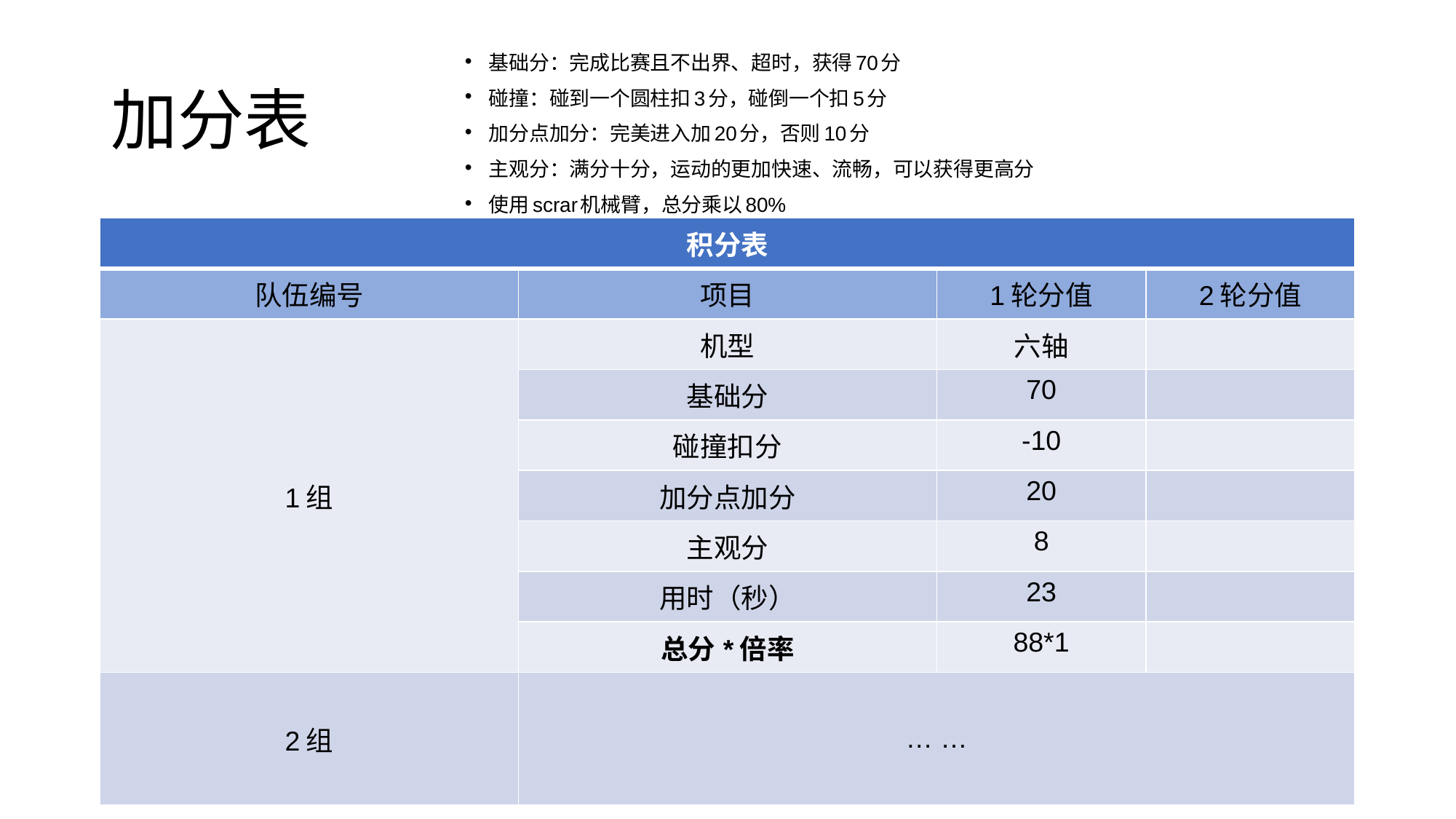

# 加分表
基础分：完成比赛且不出界、超时，获得70分
碰撞：碰到一个圆柱扣3分，碰倒一个扣5分
加分点加分：完美进入加20分，否则10分
主观分：满分十分，运动的更加快速、流畅，可以获得更高分
使用scrar机械臂，总分乘以80%
| 积分表 |  |  |  |
| --- | --- | --- | --- |
| 队伍编号 | 项目 | 1轮分值 | 2轮分值 |
| 1组 | 机型 | 六轴 |  |
|  | 基础分 | 70 |  |
|  | 碰撞扣分 | -10 |  |
|  | 加分点加分 | 20 |  |
|  | 主观分 | 8 |  |
|  | 用时（秒） | 23 |  |
|  | 总分\*倍率 | 88\*1 |  |
| 2组 | … … |  |  |